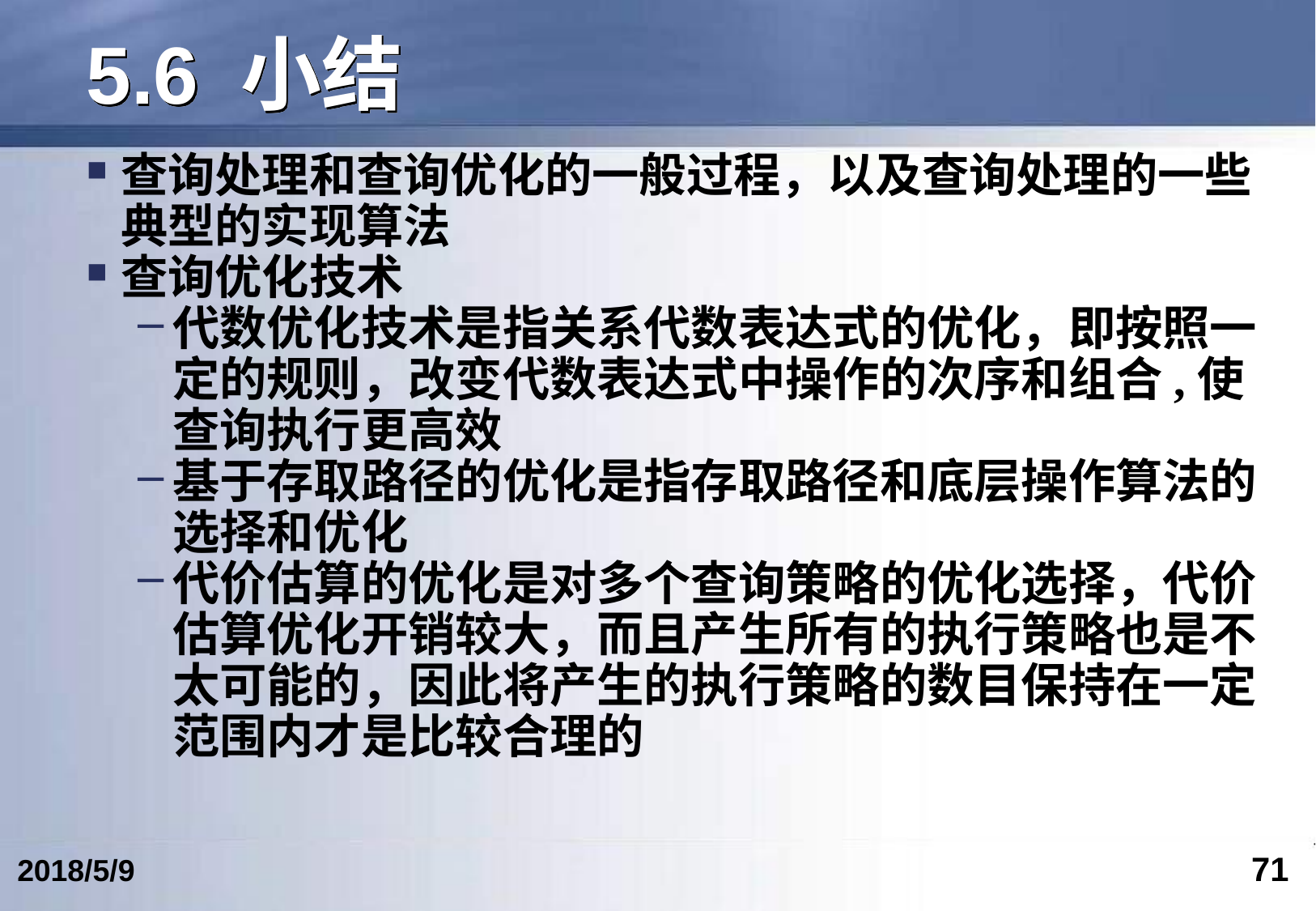

# 5.6 小结
查询处理和查询优化的一般过程，以及查询处理的一些典型的实现算法
查询优化技术
代数优化技术是指关系代数表达式的优化，即按照一定的规则，改变代数表达式中操作的次序和组合,使查询执行更高效
基于存取路径的优化是指存取路径和底层操作算法的选择和优化
代价估算的优化是对多个查询策略的优化选择，代价估算优化开销较大，而且产生所有的执行策略也是不太可能的，因此将产生的执行策略的数目保持在一定范围内才是比较合理的
71
2018/5/9